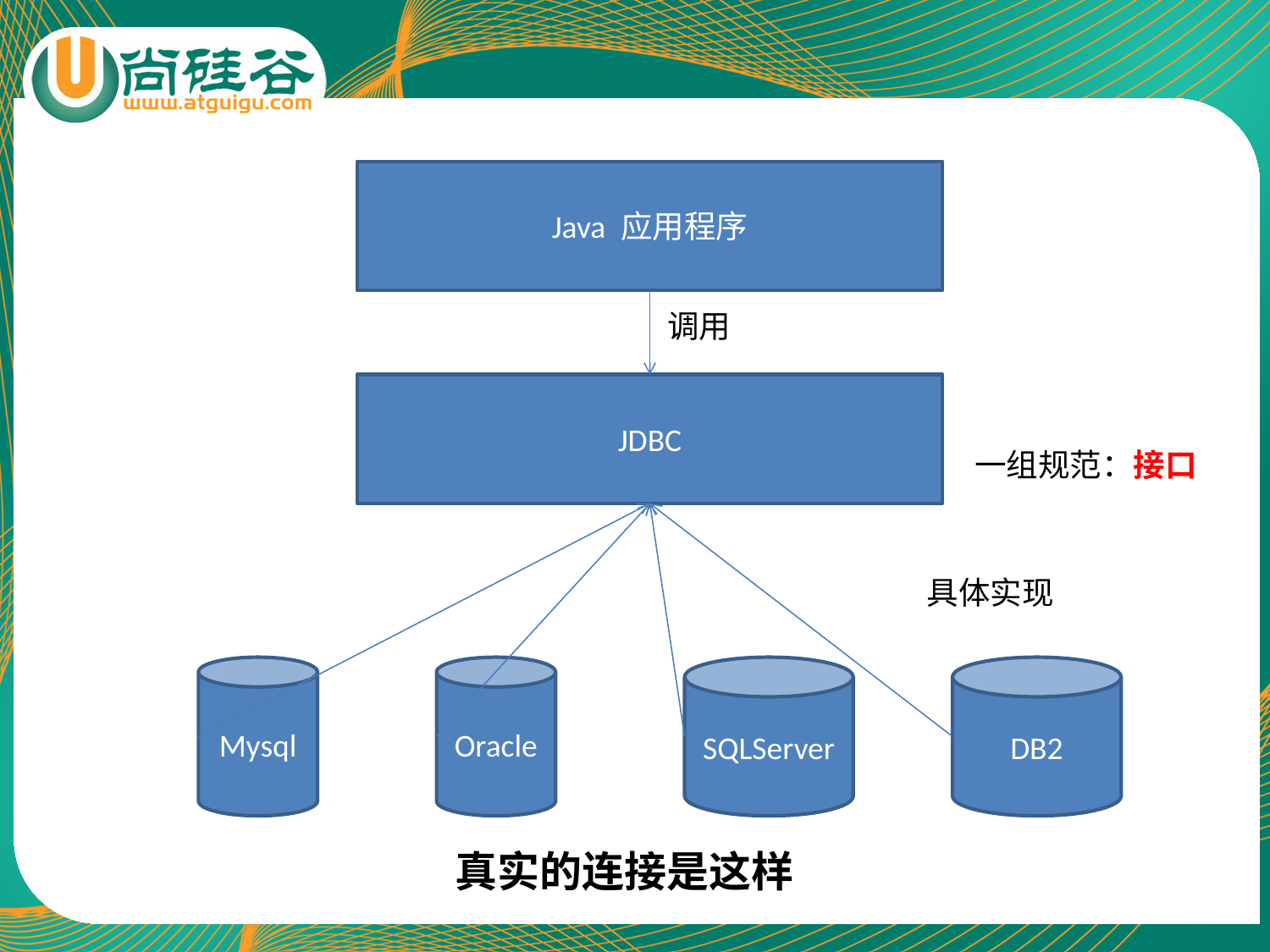

Java 应用程序
调用
JDBC
一组规范：接口
具体实现
Mysql
Oracle
SQLServer
DB2
真实的连接是这样